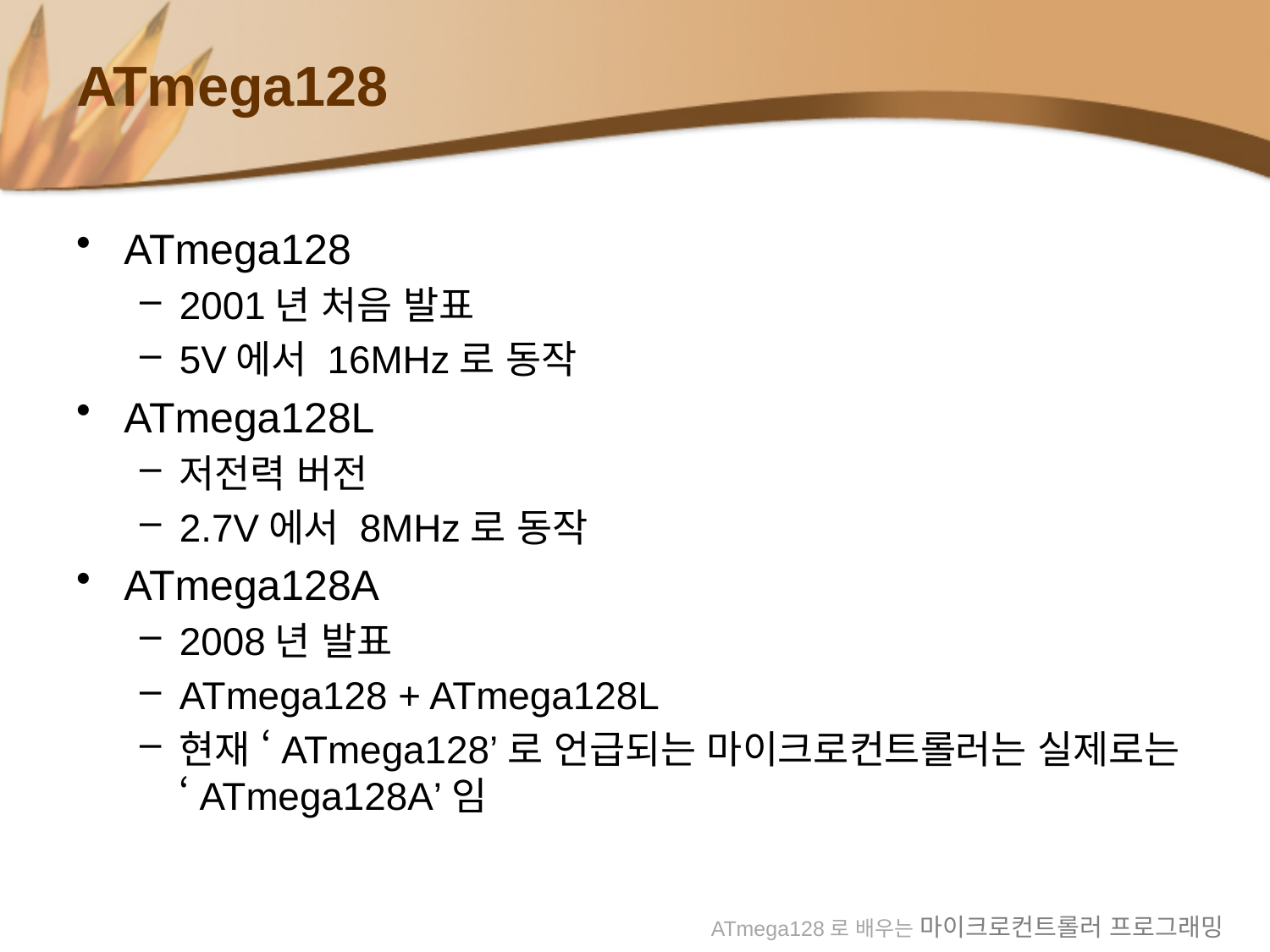

# ATmega128
ATmega128
2001년 처음 발표
5V에서 16MHz로 동작
ATmega128L
저전력 버전
2.7V에서 8MHz로 동작
ATmega128A
2008년 발표
ATmega128 + ATmega128L
현재 ‘ATmega128’로 언급되는 마이크로컨트롤러는 실제로는 ‘ATmega128A’임